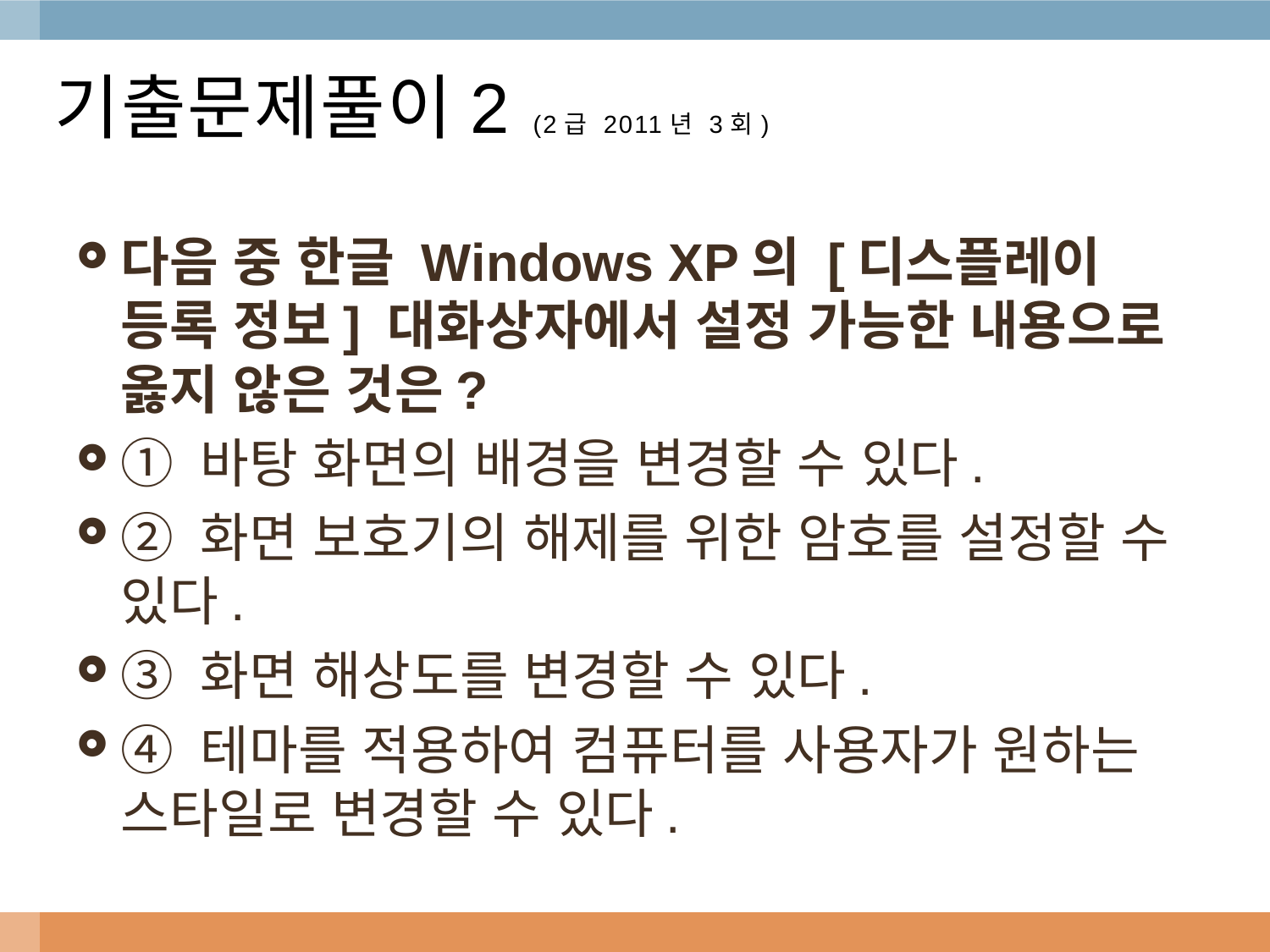

# 기출문제풀이2 (2급 2011년 3회)
다음 중 한글 Windows XP의 [디스플레이 등록 정보] 대화상자에서 설정 가능한 내용으로 옳지 않은 것은?
① 바탕 화면의 배경을 변경할 수 있다.
② 화면 보호기의 해제를 위한 암호를 설정할 수 있다.
③ 화면 해상도를 변경할 수 있다.
④ 테마를 적용하여 컴퓨터를 사용자가 원하는 스타일로 변경할 수 있다.